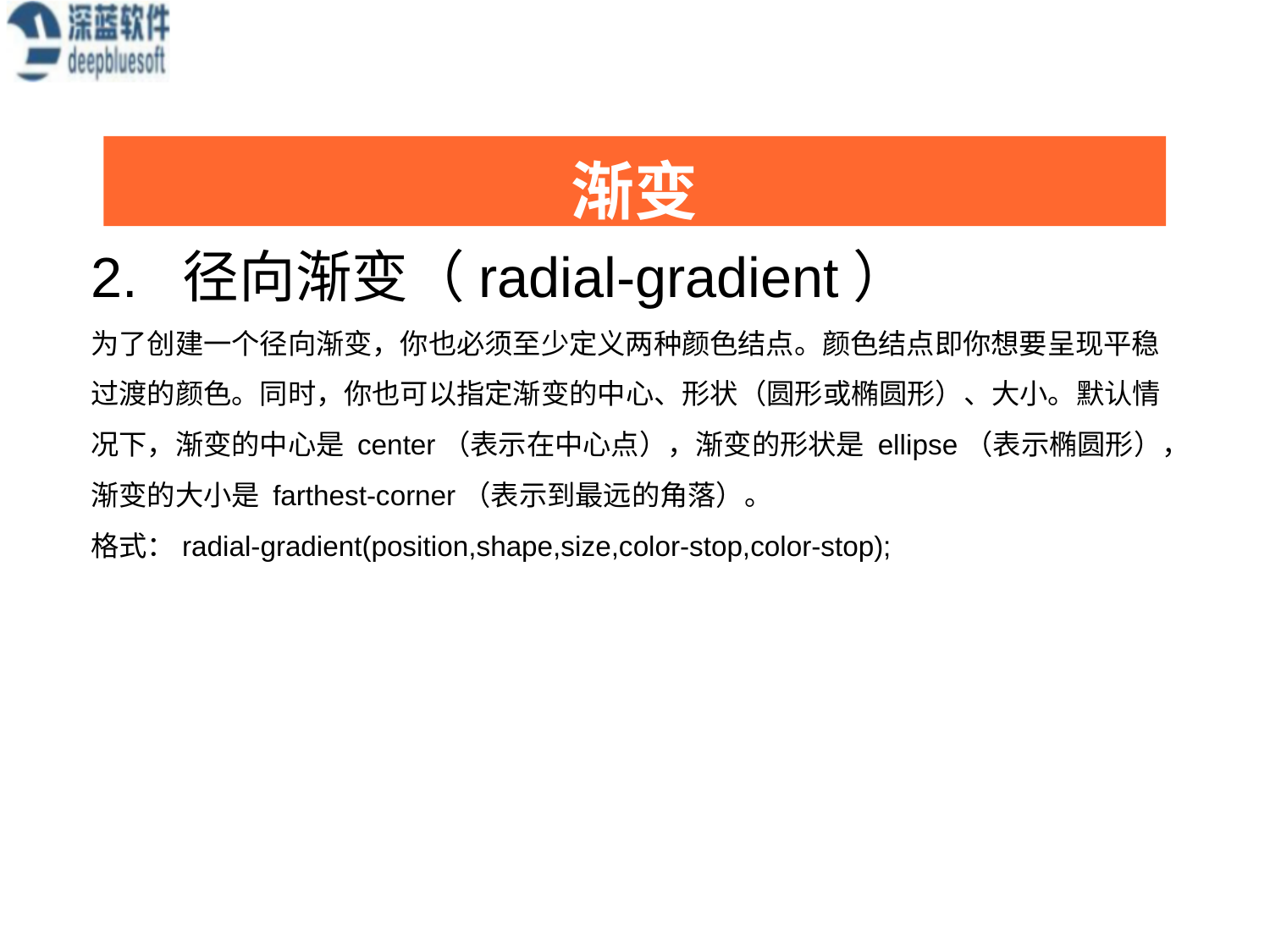

渐变
2.  径向渐变（radial-gradient）
为了创建一个径向渐变，你也必须至少定义两种颜色结点。颜色结点即你想要呈现平稳过渡的颜色。同时，你也可以指定渐变的中心、形状（圆形或椭圆形）、大小。默认情况下，渐变的中心是 center（表示在中心点），渐变的形状是 ellipse（表示椭圆形），渐变的大小是 farthest-corner（表示到最远的角落）。
格式：radial-gradient(position,shape,size,color-stop,color-stop);